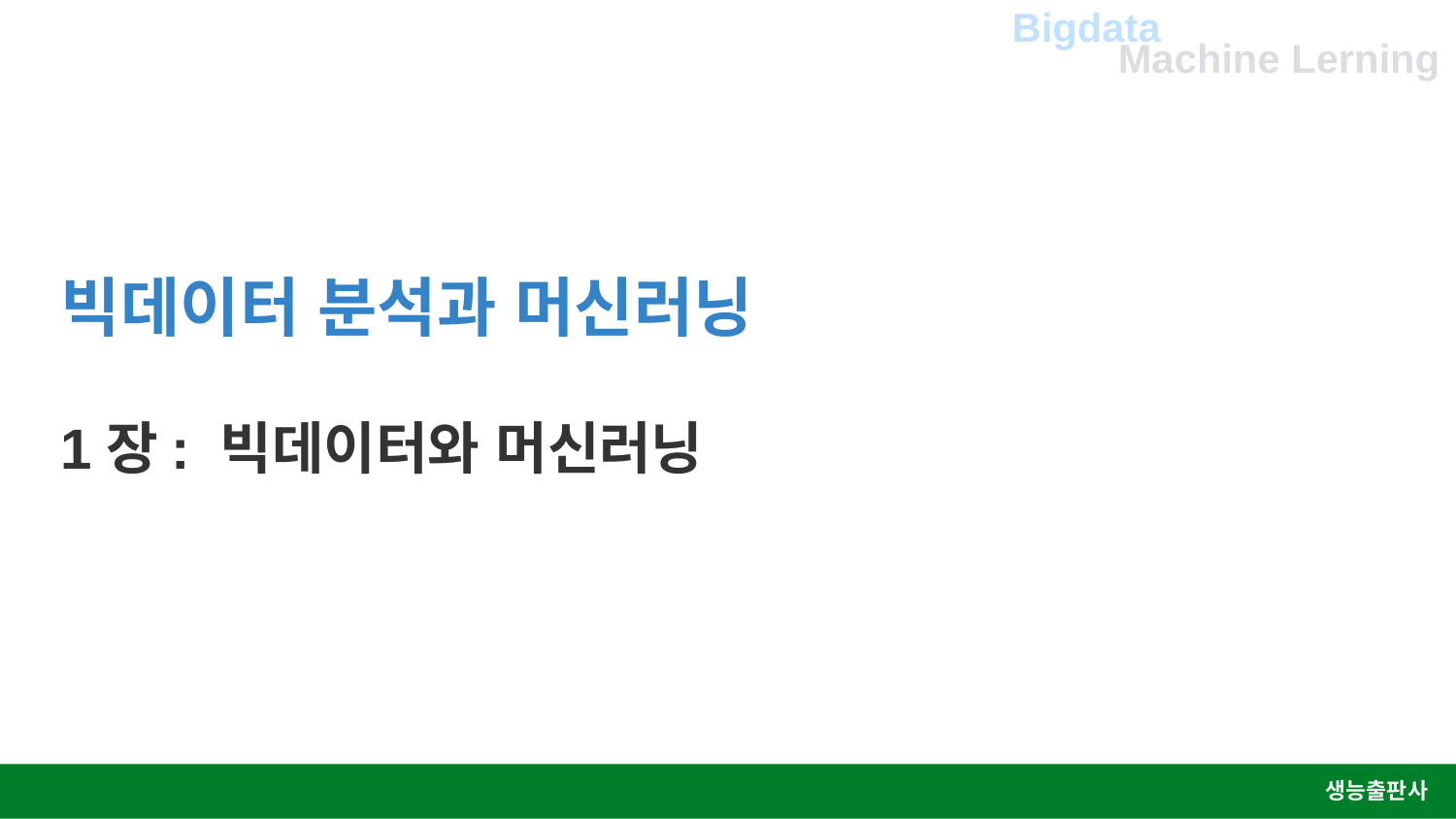

Bigdata
Machine Lerning
빅데이터 분석과 머신러닝
1장: 빅데이터와 머신러닝

생능출판사